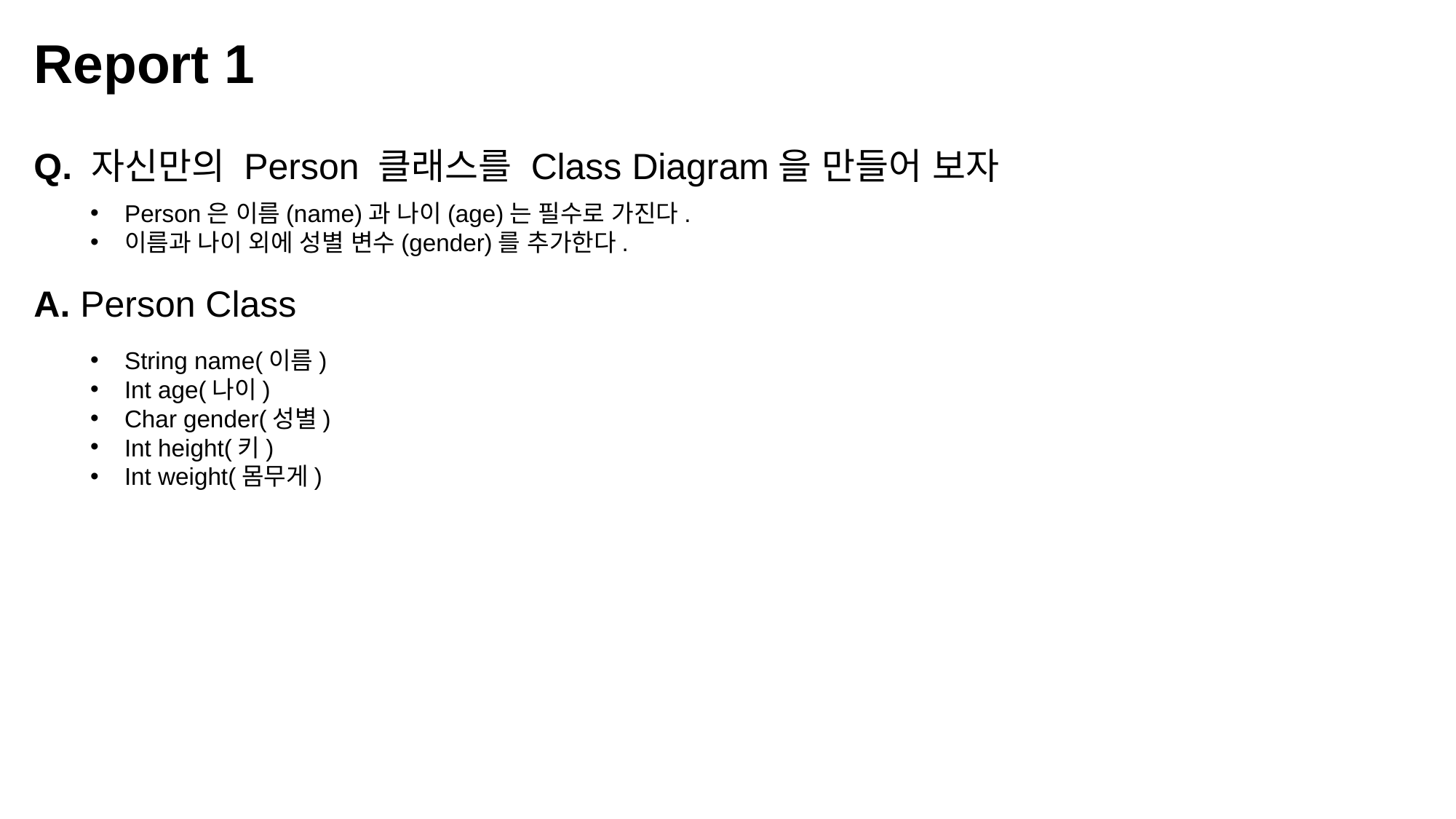

Report 1
Q. 자신만의 Person 클래스를 Class Diagram을 만들어 보자

Person은 이름(name)과 나이(age)는 필수로 가진다.
이름과 나이 외에 성별 변수(gender)를 추가한다.
A. Person Class

String name(이름)
Int age(나이)
Char gender(성별)
Int height(키)
Int weight(몸무게)